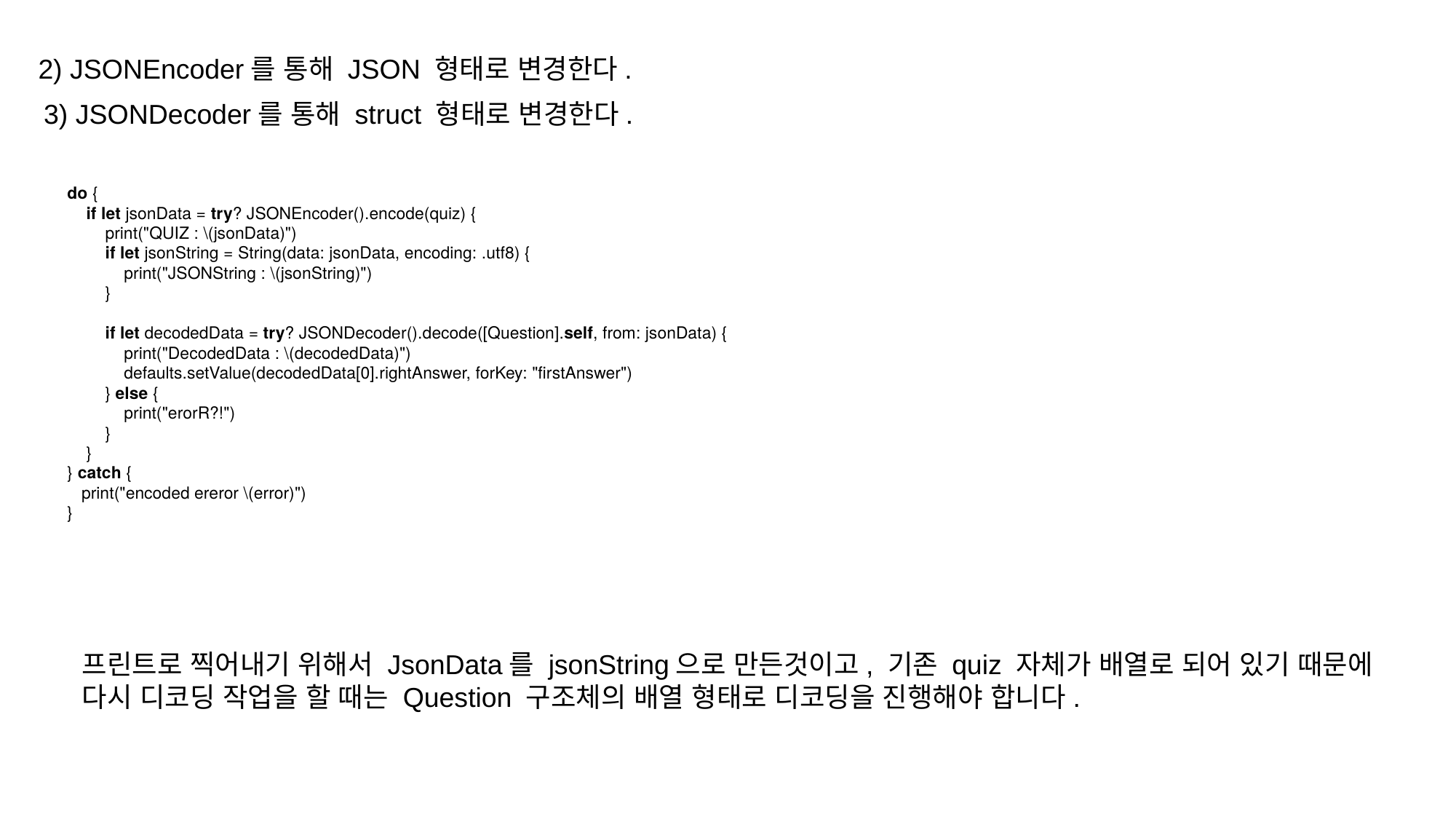

2) JSONEncoder를 통해 JSON 형태로 변경한다.
3) JSONDecoder를 통해 struct 형태로 변경한다.
        do {
            if let jsonData = try? JSONEncoder().encode(quiz) {
                print("QUIZ : \(jsonData)")
                if let jsonString = String(data: jsonData, encoding: .utf8) {
                    print("JSONString : \(jsonString)")
                }

                if let decodedData = try? JSONDecoder().decode([Question].self, from: jsonData) {
                    print("DecodedData : \(decodedData)")
                    defaults.setValue(decodedData[0].rightAnswer, forKey: "firstAnswer")
                } else {
                    print("erorR?!")
                }
            }
        } catch {
           print("encoded ereror \(error)")
        }
프린트로 찍어내기 위해서 JsonData를 jsonString으로 만든것이고, 기존 quiz 자체가 배열로 되어 있기 때문에
다시 디코딩 작업을 할 때는 Question 구조체의 배열 형태로 디코딩을 진행해야 합니다.